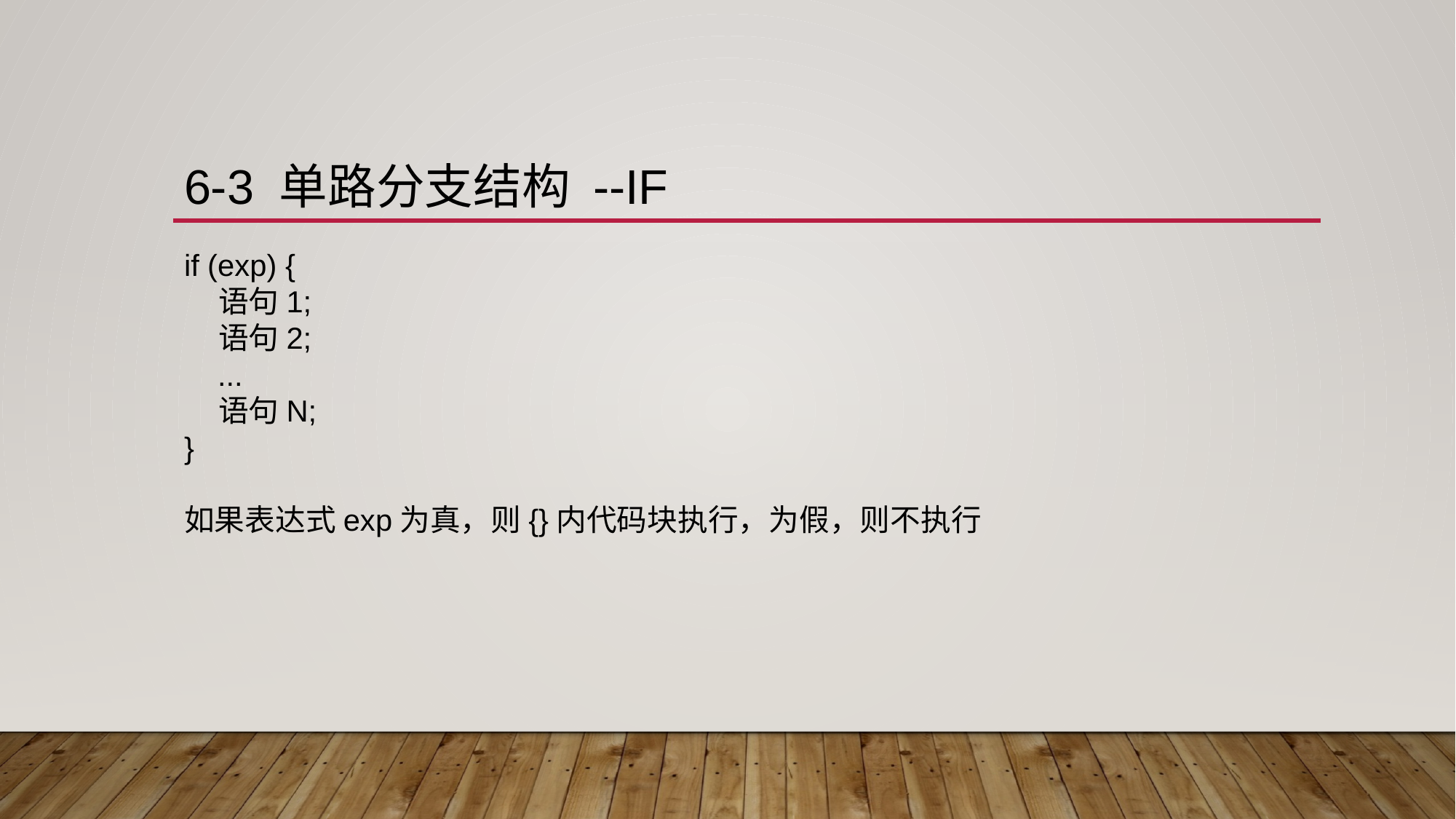

# 6-3 单路分支结构 --if
if (exp) {
    语句1;
    语句2;
    ...
    语句N;
}

如果表达式exp为真，则{}内代码块执行，为假，则不执行